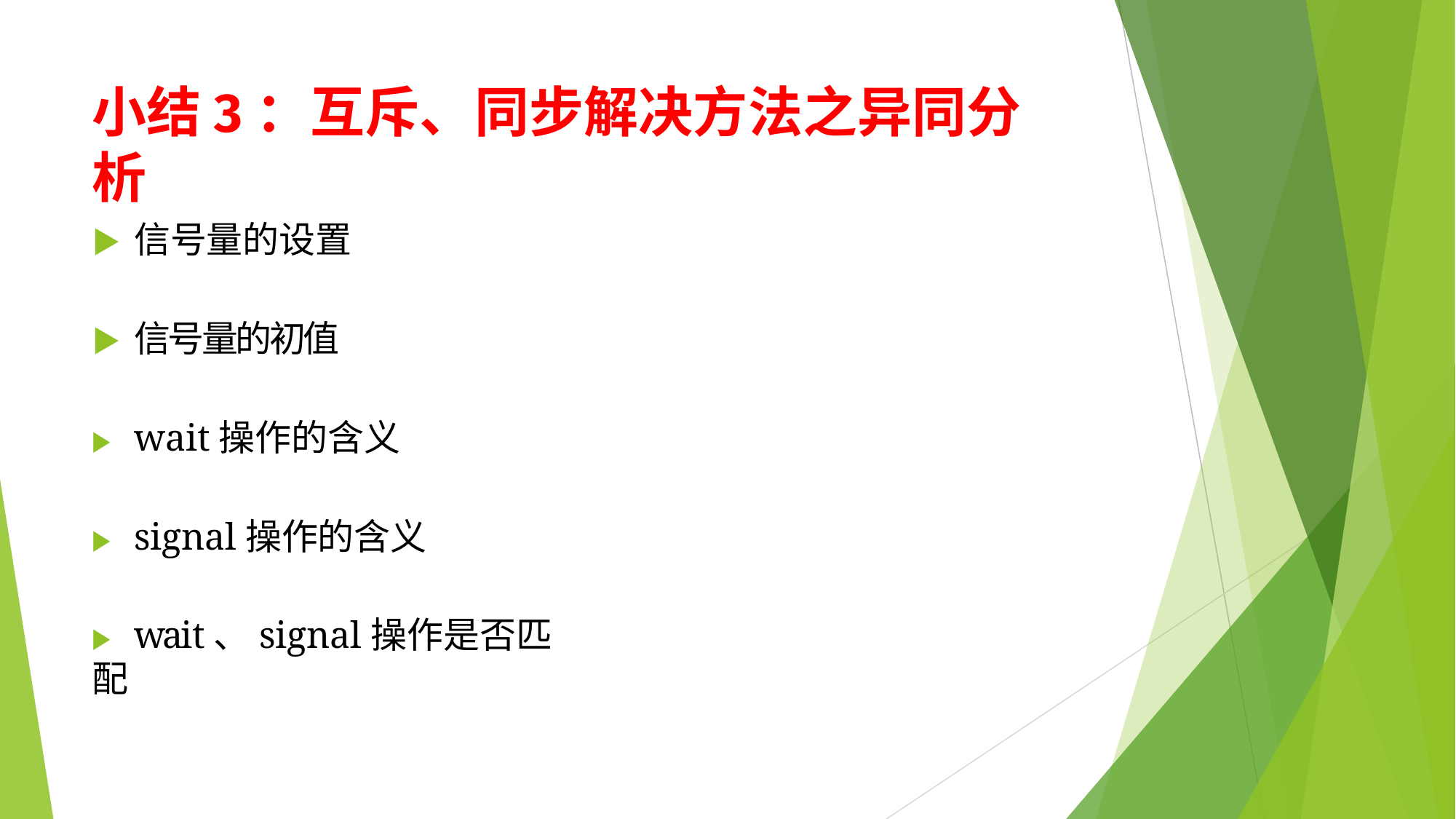

# 小结3：互斥、同步解决方法之异同分析
▶	信号量的设置

▶	信号量的初值

▶	wait操作的含义

▶	signal操作的含义

▶	wait、signal操作是否匹配